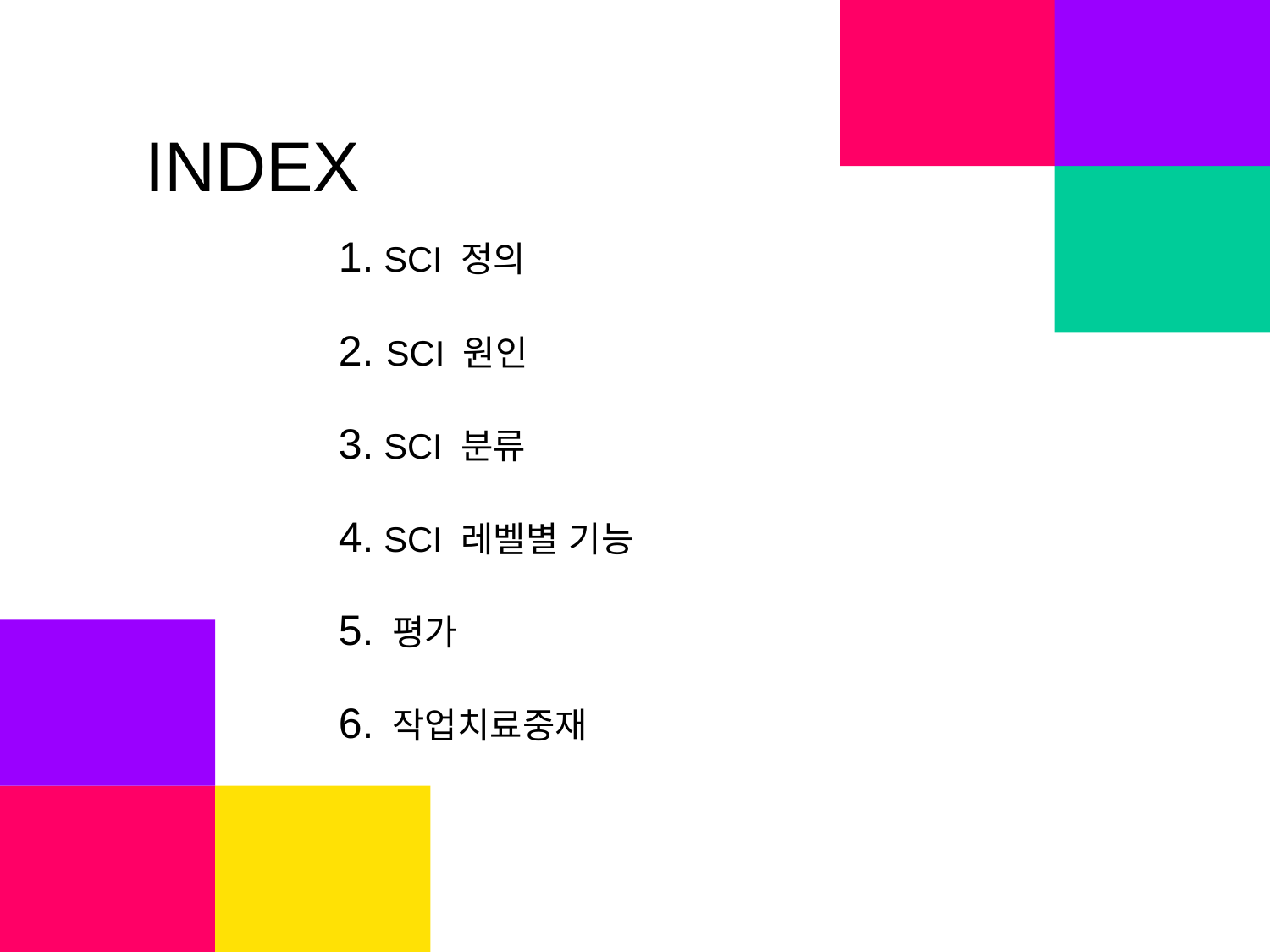

INDEX

1. SCI 정의

2. SCI 원인

3. SCI 분류

4. SCI 레벨별 기능

5. 평가

6. 작업치료중재